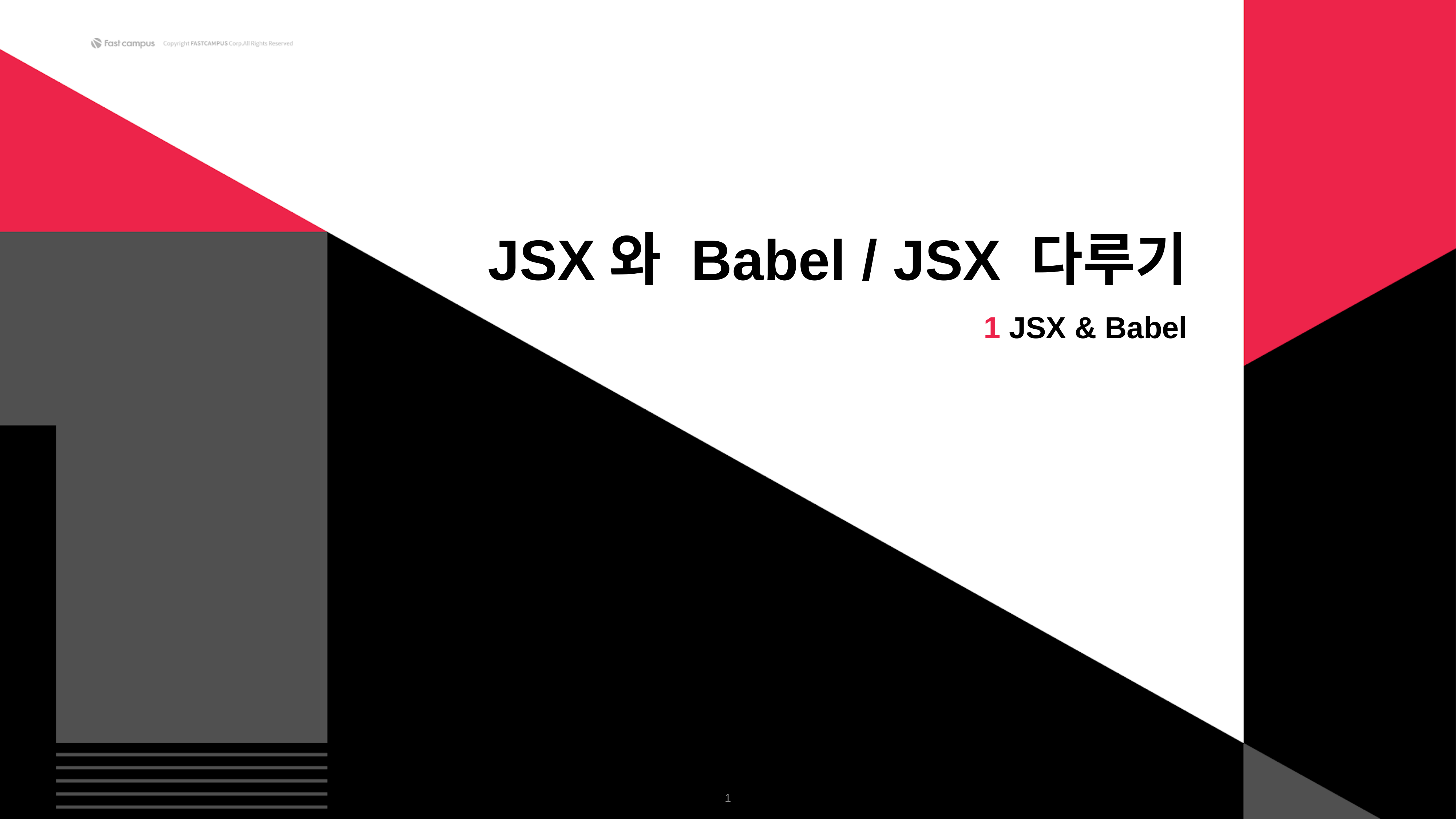

JSX와 Babel / JSX 다루기

1 JSX & Babel
1